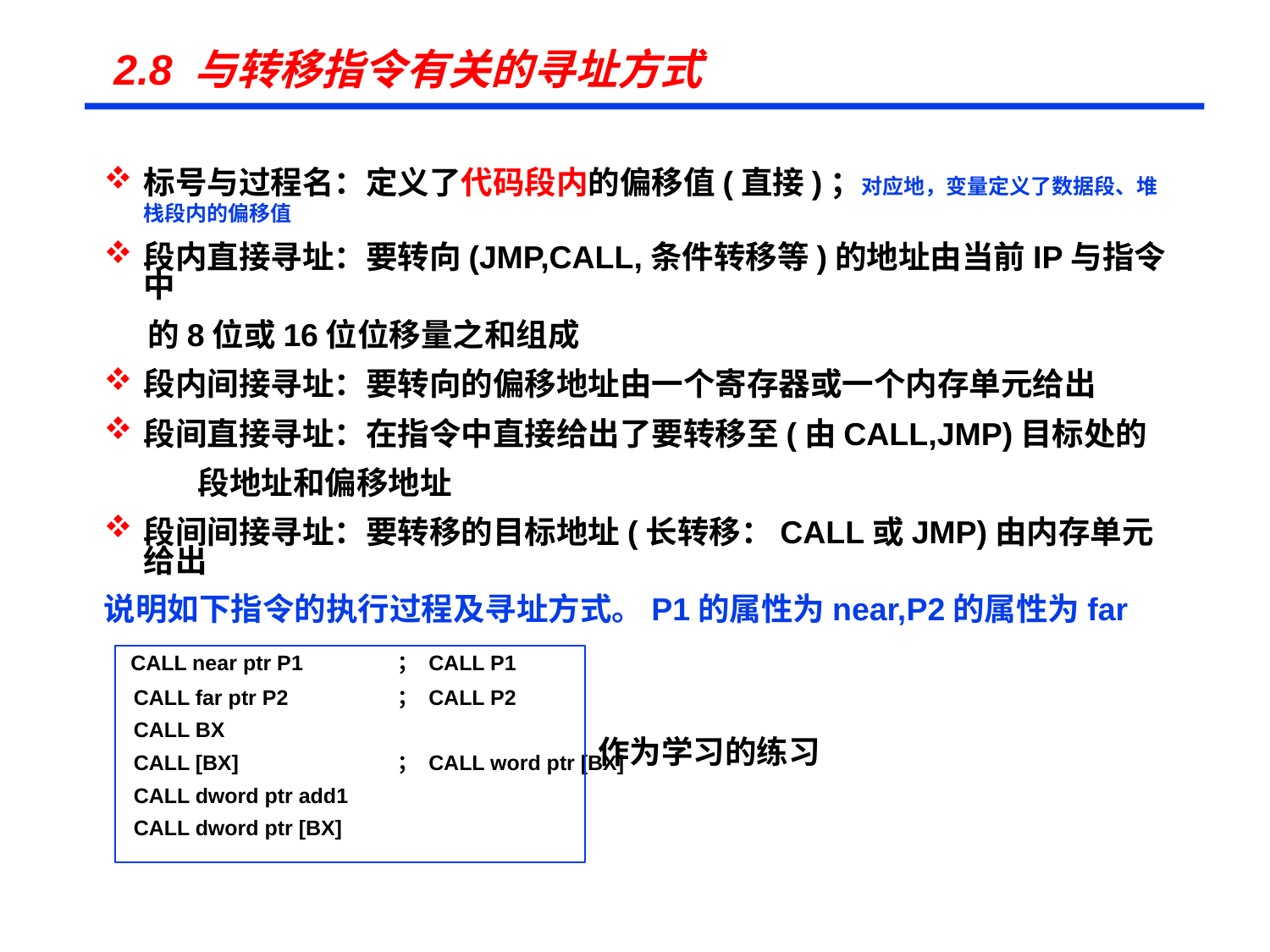

# 2.8 与转移指令有关的寻址方式
标号与过程名：定义了代码段内的偏移值(直接)；对应地，变量定义了数据段、堆栈段内的偏移值
段内直接寻址：要转向(JMP,CALL,条件转移等)的地址由当前IP与指令中
     的8位或16位位移量之和组成
段内间接寻址：要转向的偏移地址由一个寄存器或一个内存单元给出
段间直接寻址：在指令中直接给出了要转移至(由CALL,JMP)目标处的
            段地址和偏移地址
段间间接寻址：要转移的目标地址(长转移：CALL或JMP)由内存单元给出
说明如下指令的执行过程及寻址方式。P1的属性为near,P2的属性为far
   CALL near ptr P1	； CALL P1
     CALL far ptr P2	； CALL P2
     CALL BX
     CALL [BX]           	； CALL word ptr [BX]
     CALL dword ptr add1
     CALL dword ptr [BX]

作为学习的练习